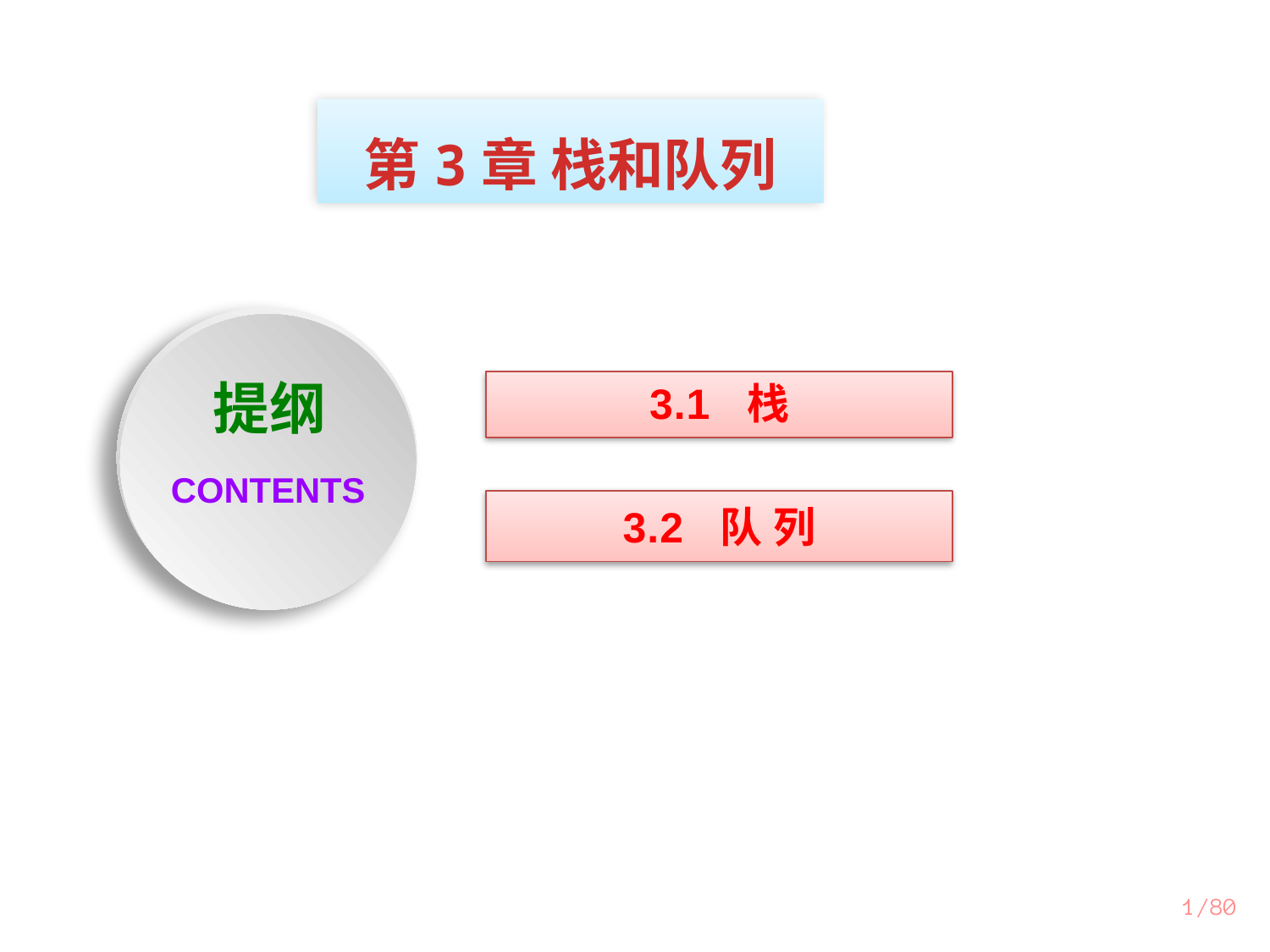

第3章 栈和队列

提纲
3.1  栈
CONTENTS
3.2  队 列
1/80